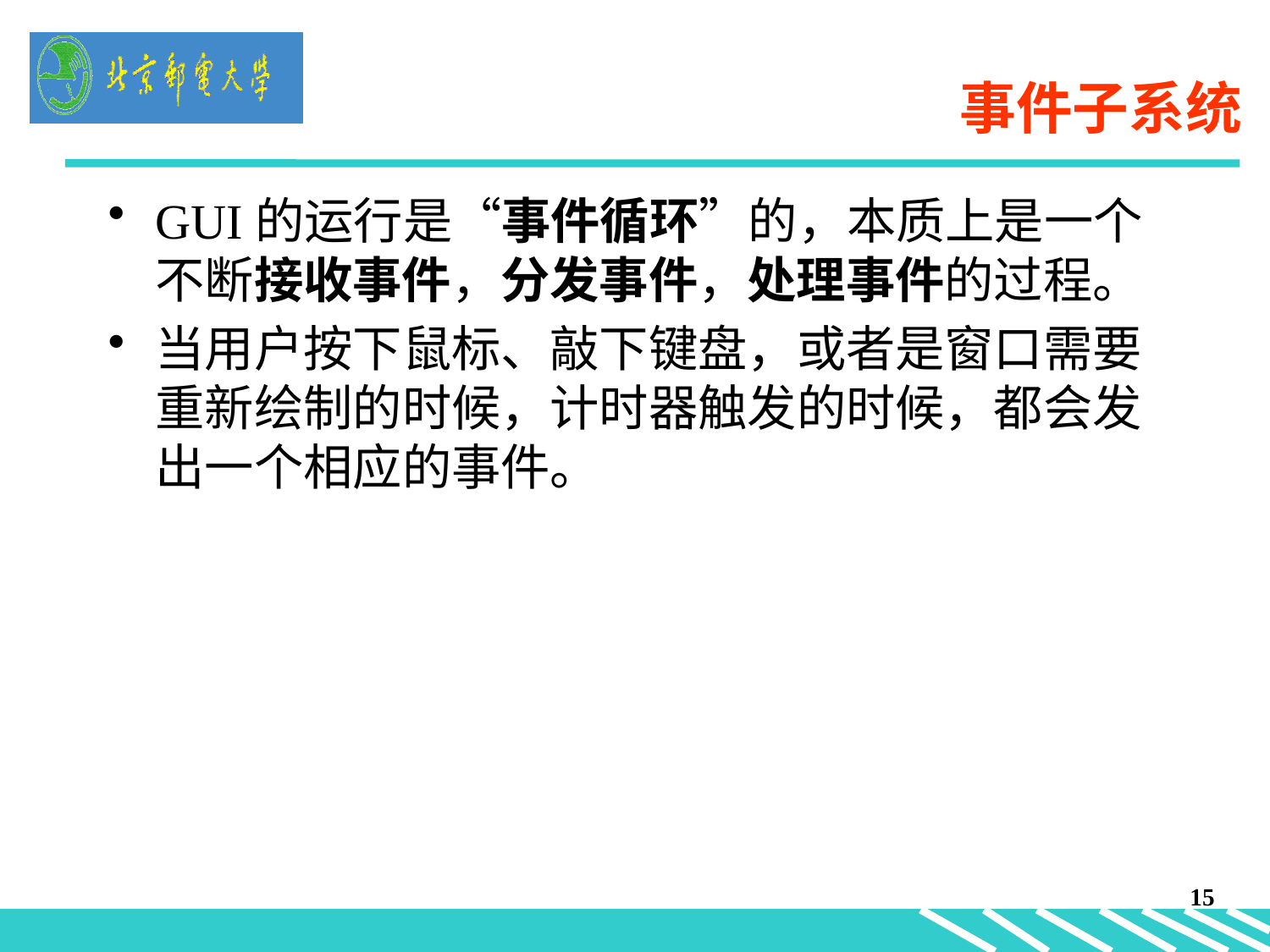

# 事件子系统
GUI的运行是“事件循环”的，本质上是一个不断接收事件，分发事件，处理事件的过程。
当用户按下鼠标、敲下键盘，或者是窗口需要重新绘制的时候，计时器触发的时候，都会发出一个相应的事件。
15